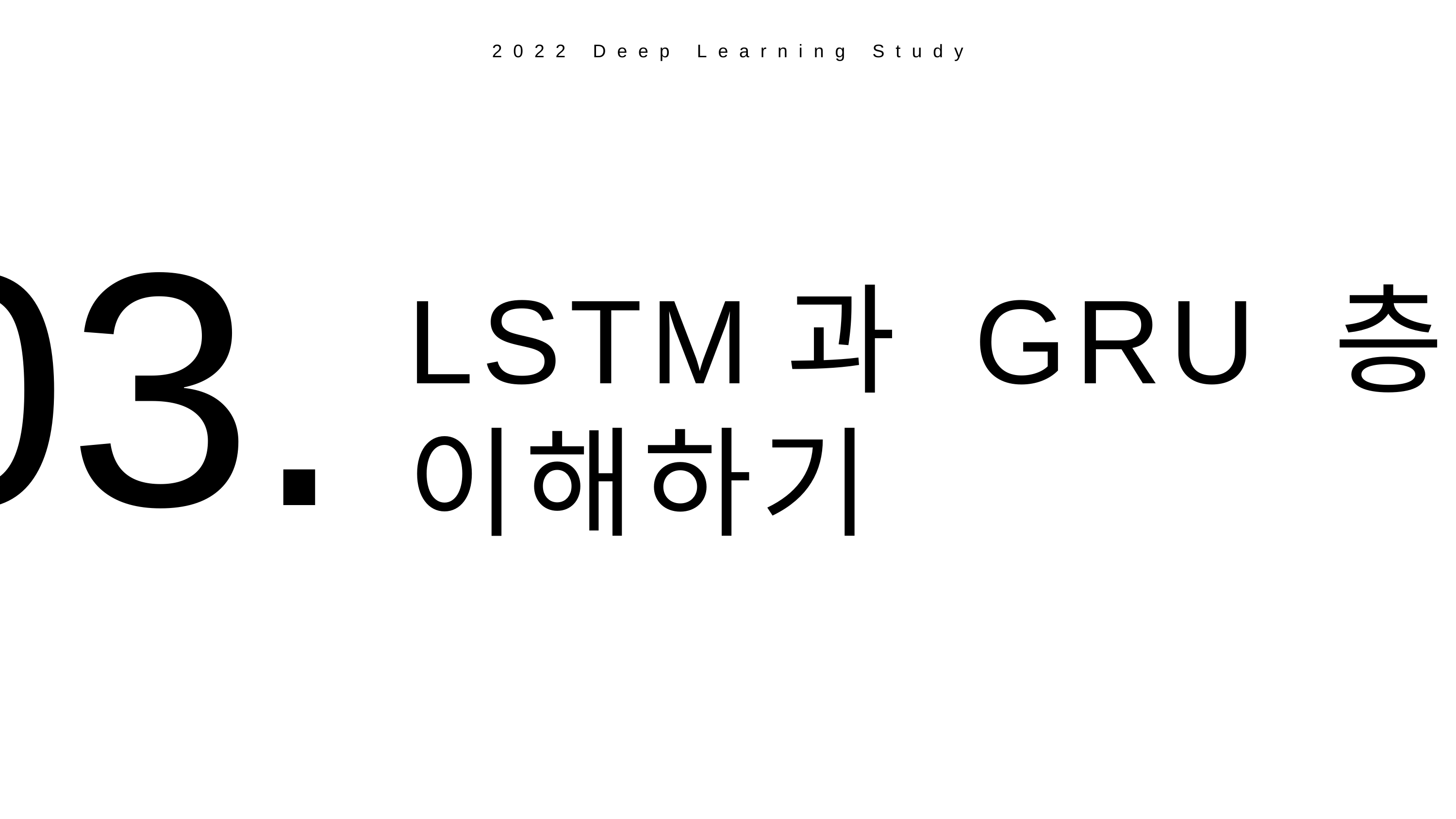

2022 Deep Learning Study
03.
LSTM과 GRU 층 이해하기